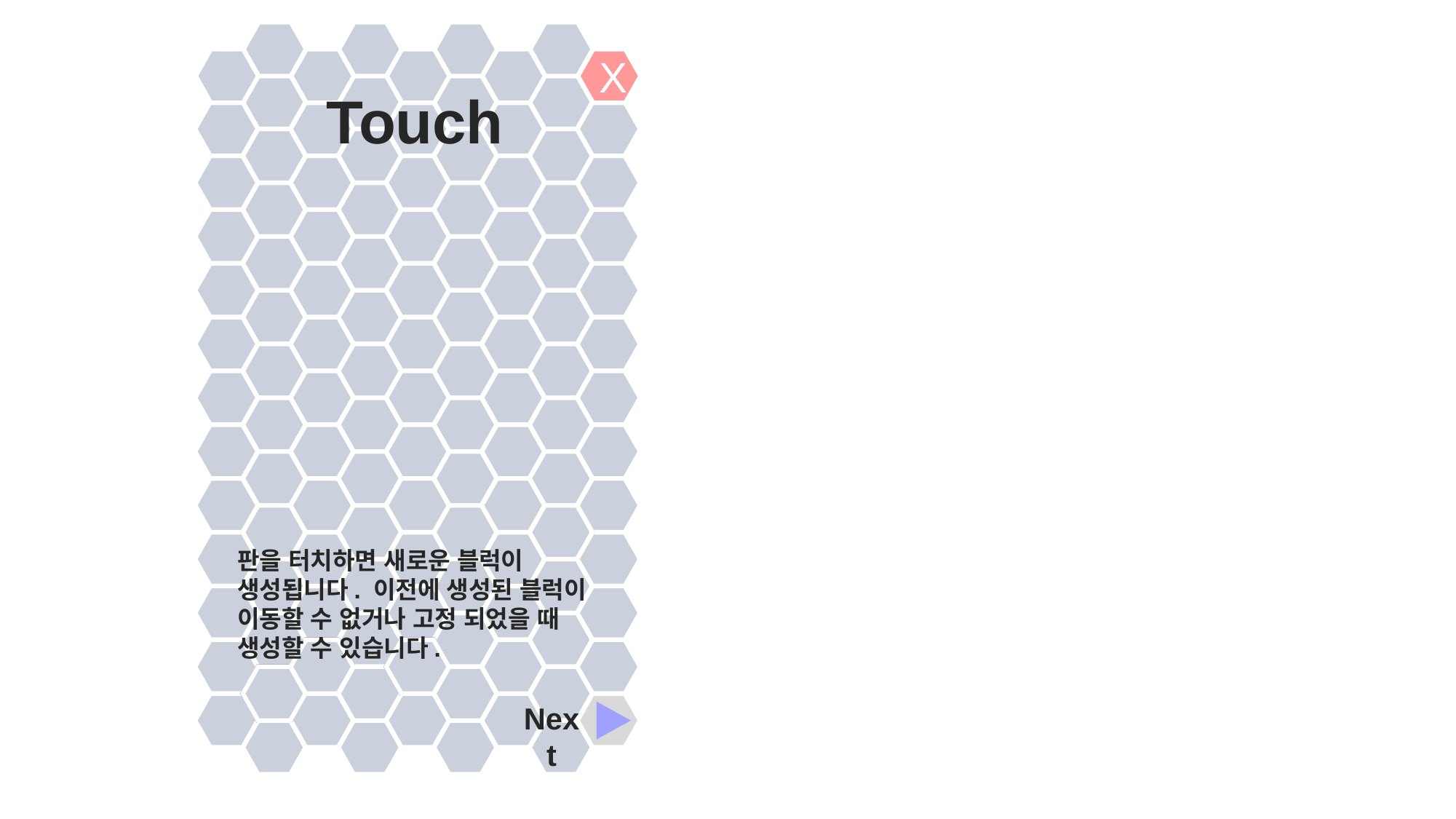

X

Touch
판을 터치하면 새로운 블럭이 생성됩니다. 이전에 생성된 블럭이 이동할 수 없거나 고정 되었을 때 생성할 수 있습니다.
Next